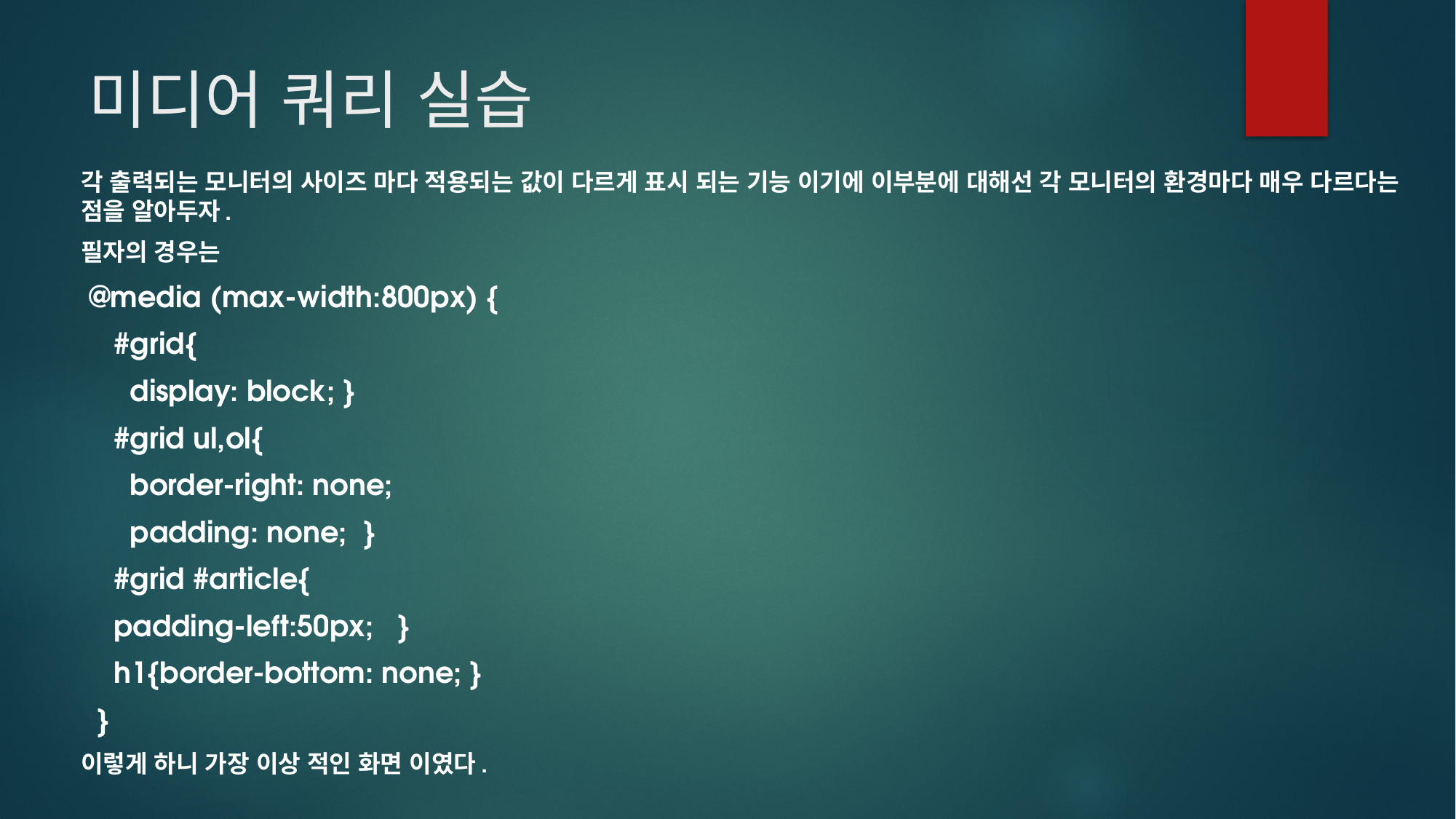

# 미디어 쿼리 실습
각 출력되는 모니터의 사이즈 마다 적용되는 값이 다르게 표시 되는 기능 이기에 이부분에 대해선 각 모니터의 환경마다 매우 다르다는 점을 알아두자.
필자의 경우는
 @media (max-width:800px) {
    #grid{
      display: block; }
    #grid ul,ol{
      border-right: none;
      padding: none;  }
    #grid #article{
    padding-left:50px;   }
    h1{border-bottom: none; }
  }
이렇게 하니 가장 이상 적인 화면 이였다.